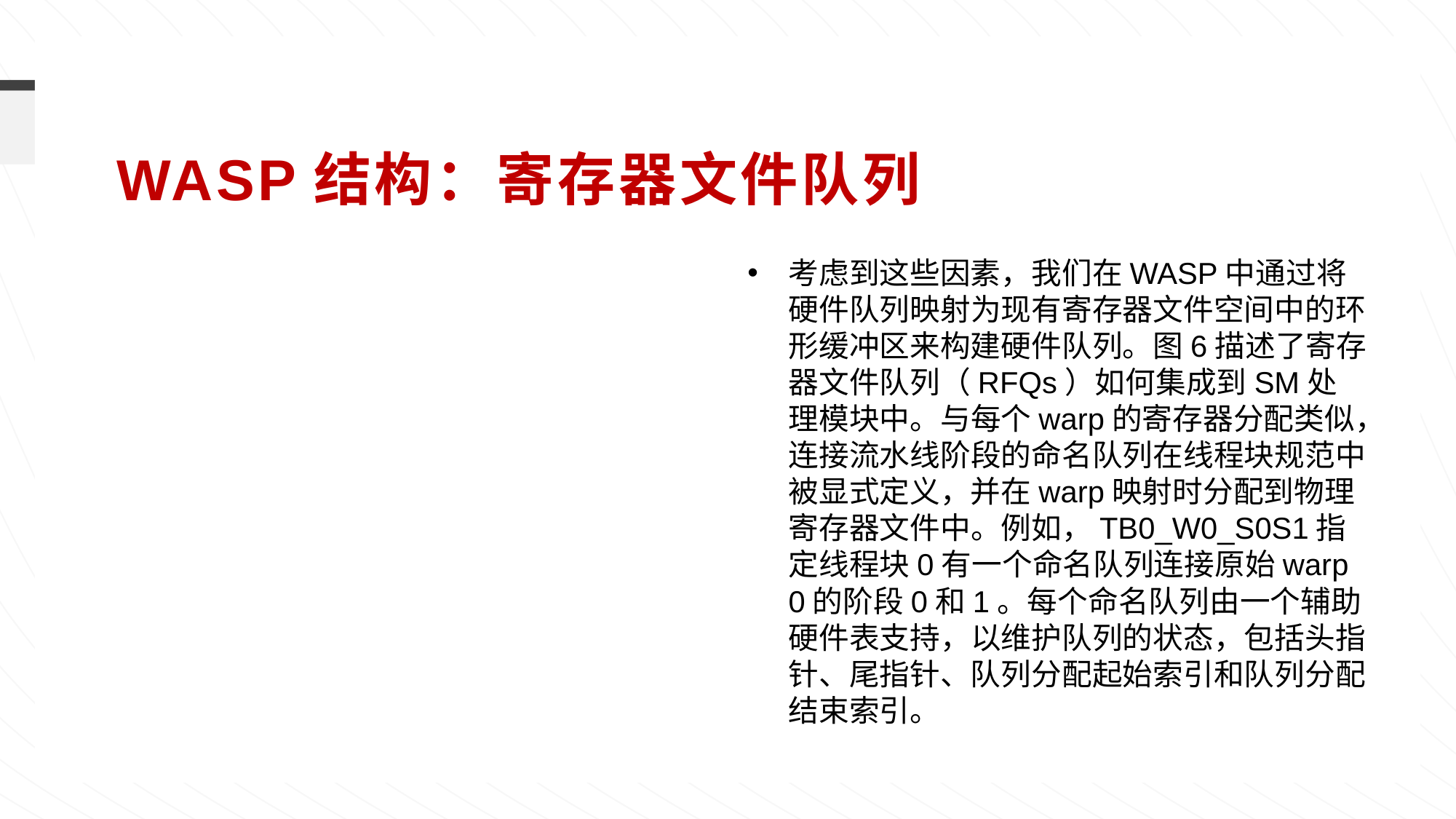

WASP结构：寄存器文件队列
考虑到这些因素，我们在WASP中通过将硬件队列映射为现有寄存器文件空间中的环形缓冲区来构建硬件队列。图6描述了寄存器文件队列（RFQs）如何集成到SM处理模块中。与每个warp的寄存器分配类似，连接流水线阶段的命名队列在线程块规范中被显式定义，并在warp映射时分配到物理寄存器文件中。例如，TB0_W0_S0S1指定线程块0有一个命名队列连接原始warp 0的阶段0和1。每个命名队列由一个辅助硬件表支持，以维护队列的状态，包括头指针、尾指针、队列分配起始索引和队列分配结束索引。